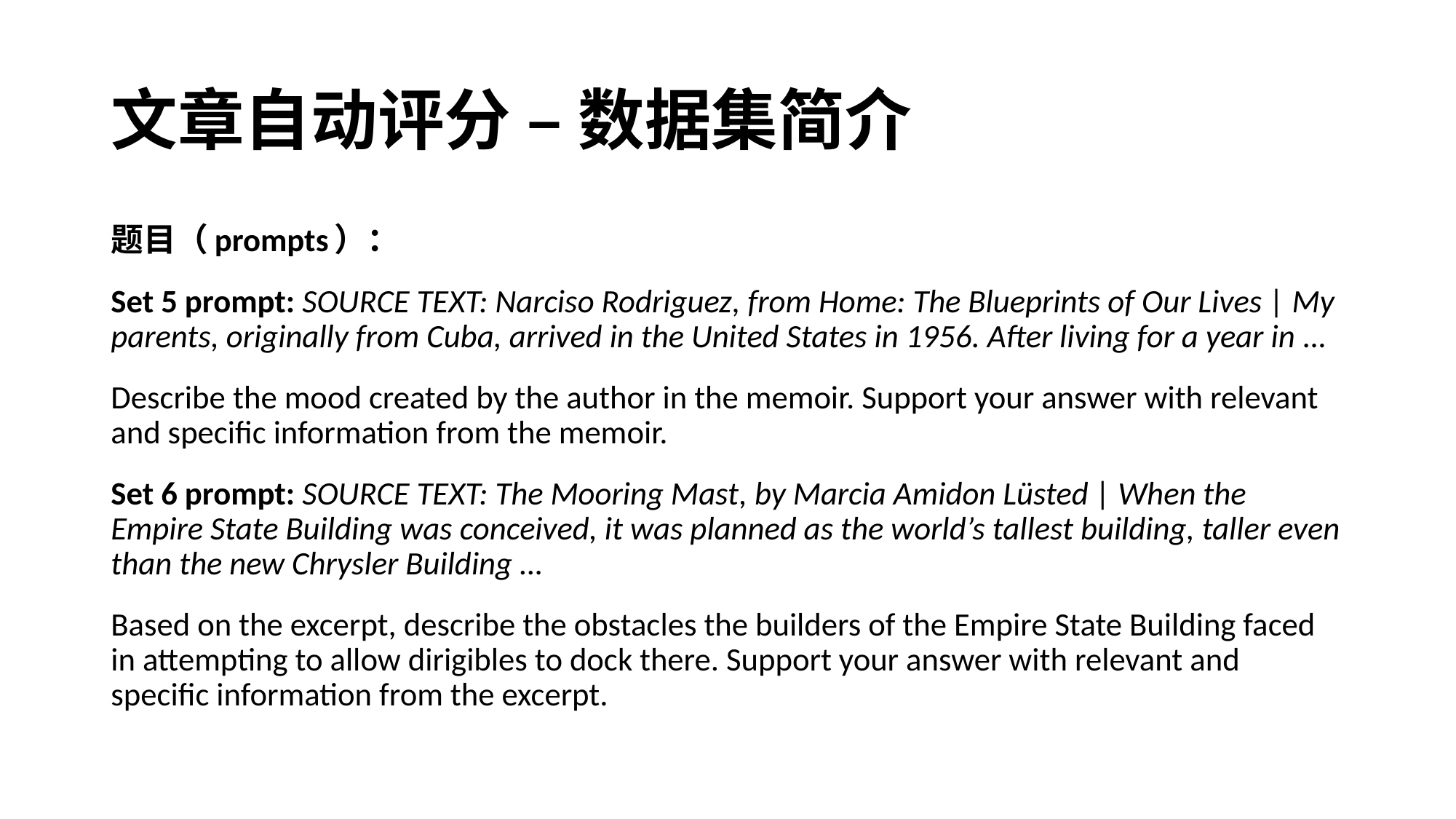

# 文章自动评分 – 数据集简介
题目（prompts）：
Set 5 prompt: SOURCE TEXT: Narciso Rodriguez, from Home: The Blueprints of Our Lives | My parents, originally from Cuba, arrived in the United States in 1956. After living for a year in …
Describe the mood created by the author in the memoir. Support your answer with relevant and specific information from the memoir.
Set 6 prompt: SOURCE TEXT: The Mooring Mast, by Marcia Amidon Lüsted | When the Empire State Building was conceived, it was planned as the world’s tallest building, taller even than the new Chrysler Building …
Based on the excerpt, describe the obstacles the builders of the Empire State Building faced in attempting to allow dirigibles to dock there. Support your answer with relevant and specific information from the excerpt.